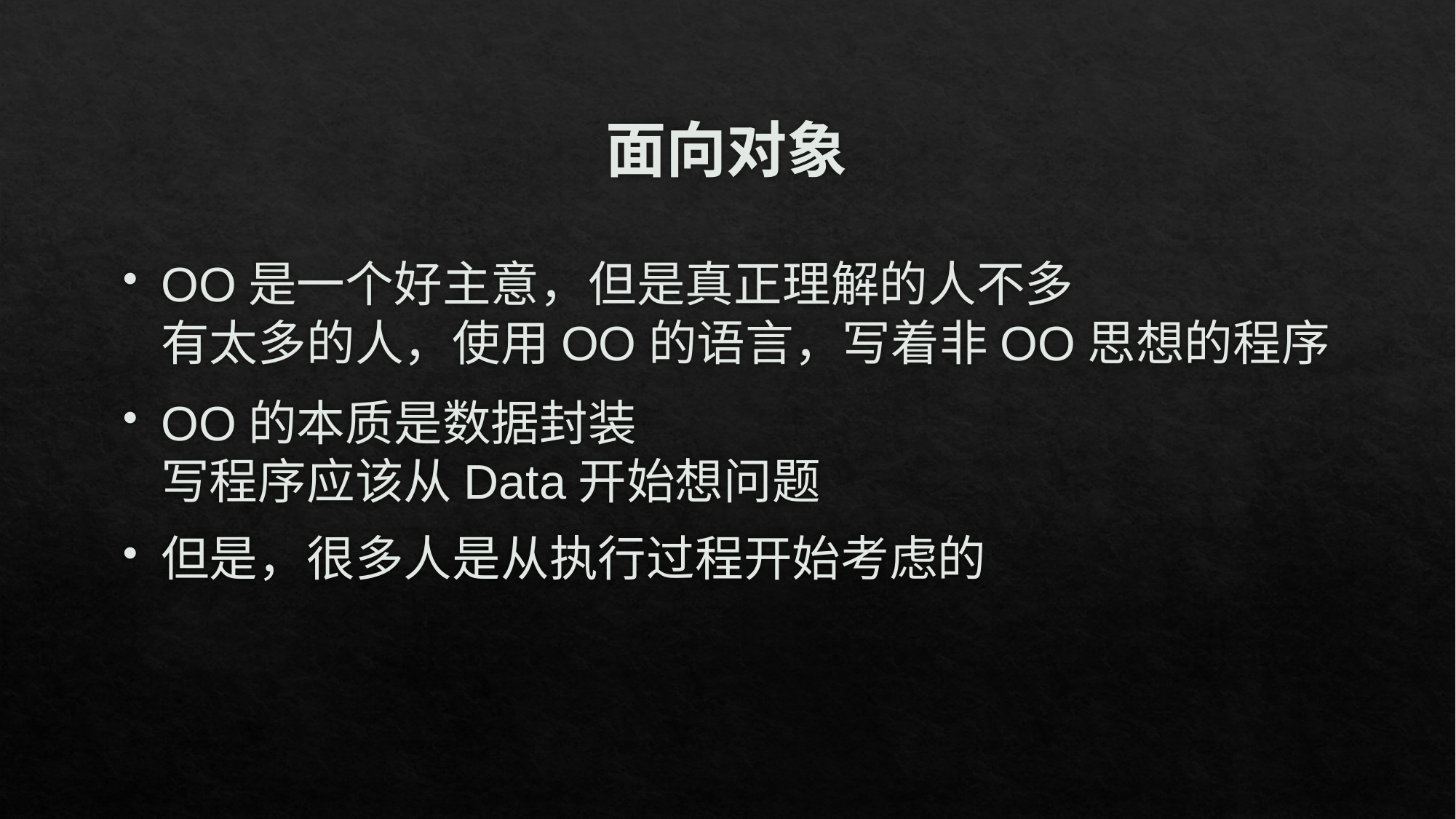

# 面向对象
OO是一个好主意，但是真正理解的人不多 
有太多的人，使用OO的语言，写着非OO思想的程序
OO的本质是数据封装 
写程序应该从Data开始想问题
但是，很多人是从执行过程开始考虑的